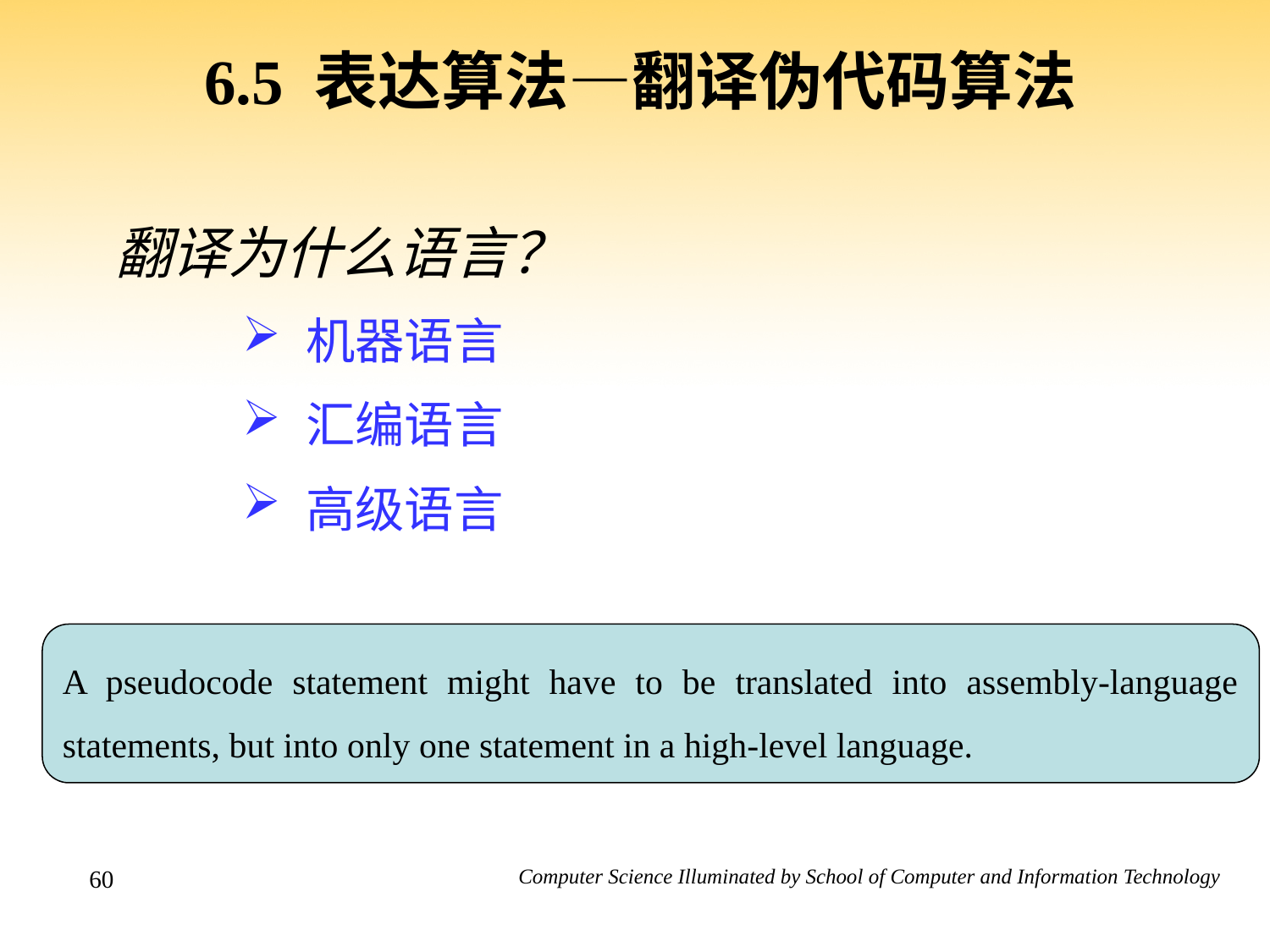

6.5 表达算法—翻译伪代码算法
翻译为什么语言？
机器语言
汇编语言
高级语言
A pseudocode statement might have to be translated into assembly-language statements, but into only one statement in a high-level language.
60